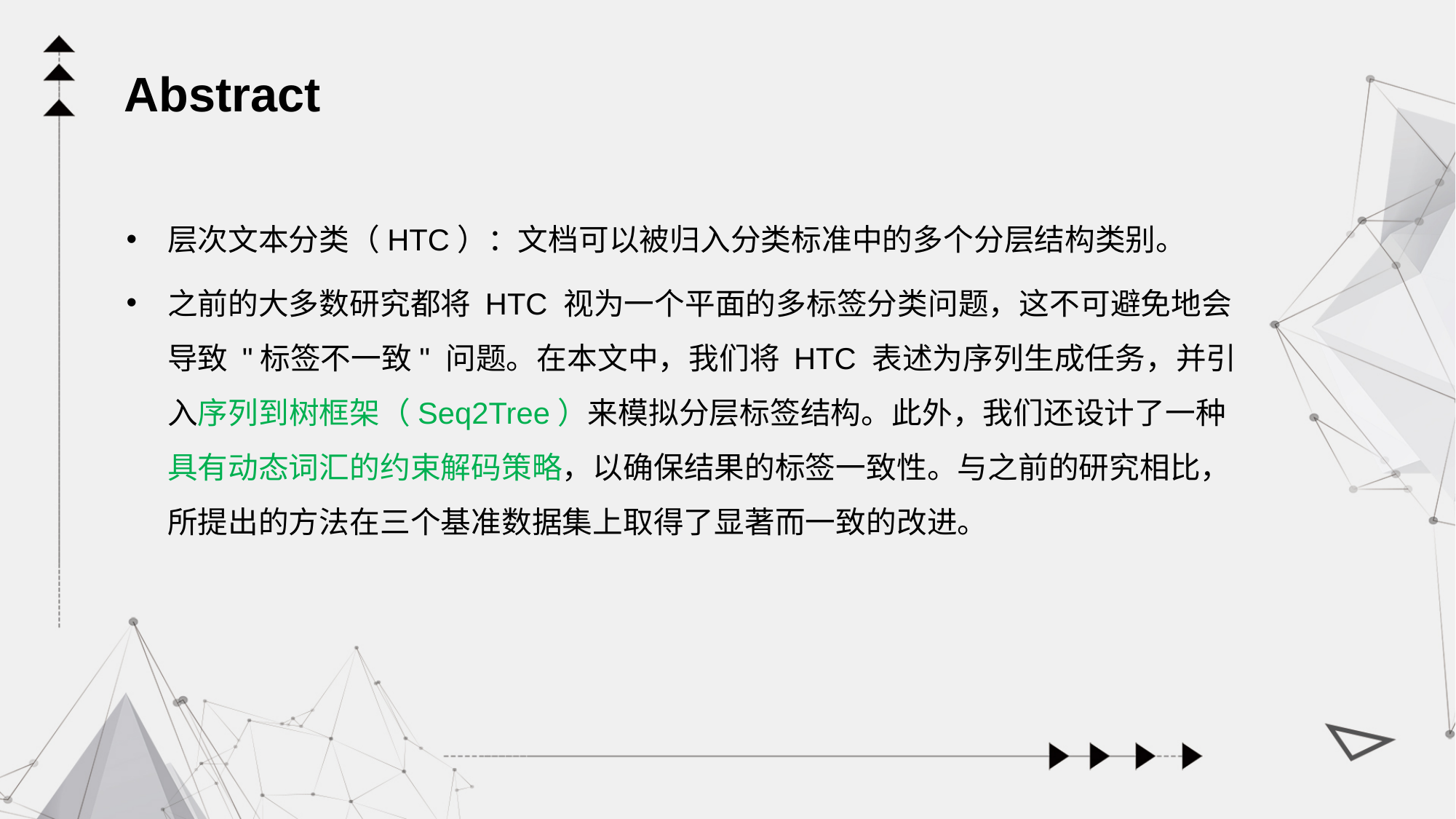

Abstract
层次文本分类（HTC）：文档可以被归入分类标准中的多个分层结构类别。
之前的大多数研究都将 HTC 视为一个平面的多标签分类问题，这不可避免地会导致 "标签不一致" 问题。在本文中，我们将 HTC 表述为序列生成任务，并引入序列到树框架（Seq2Tree）来模拟分层标签结构。此外，我们还设计了一种具有动态词汇的约束解码策略，以确保结果的标签一致性。与之前的研究相比，所提出的方法在三个基准数据集上取得了显著而一致的改进。